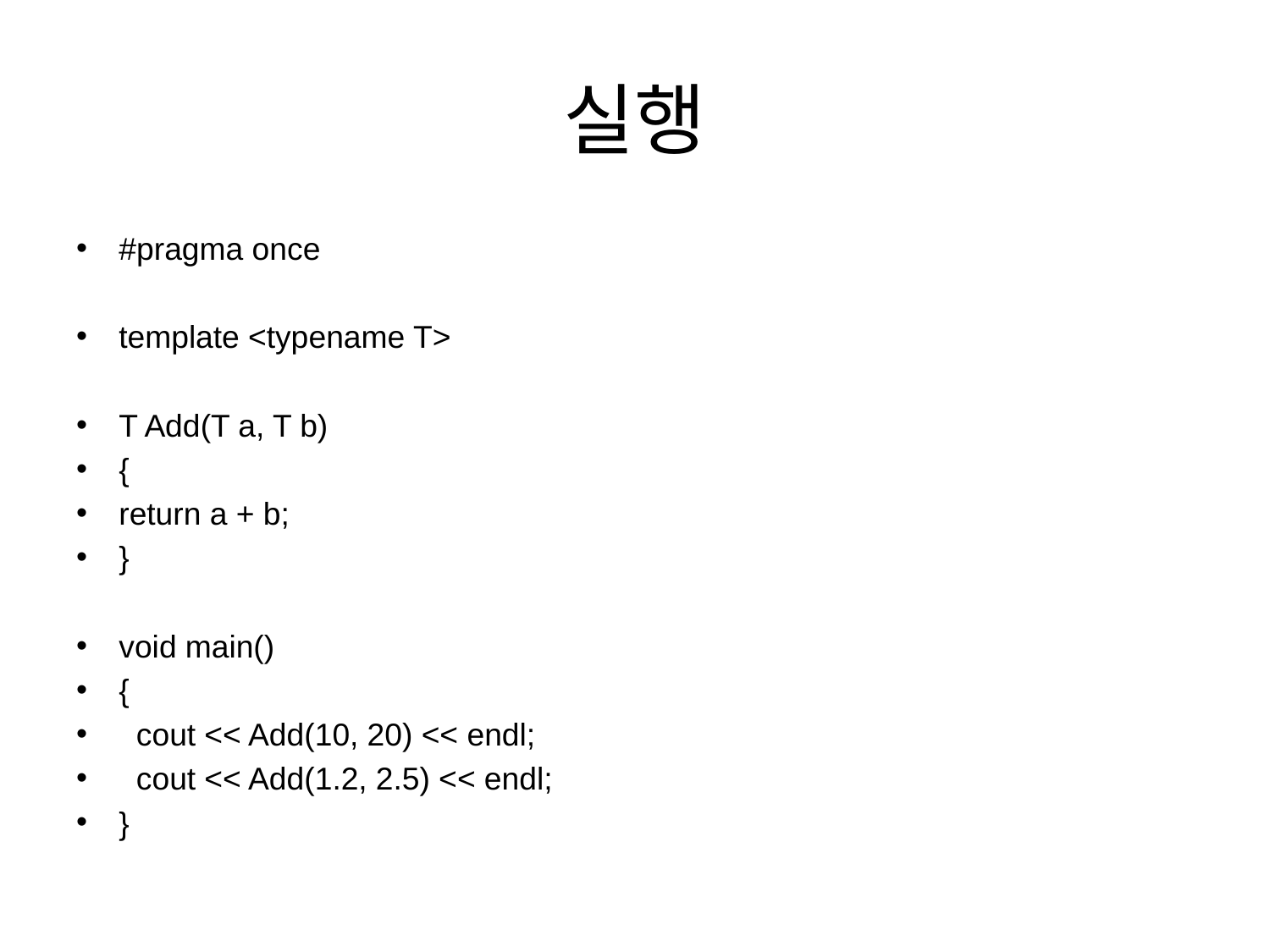

# 실행
#pragma once

template <typename T>

T Add(T a, T b)
{
return a + b;
}

void main()
{
  cout << Add(10, 20) << endl;
  cout << Add(1.2, 2.5) << endl;
}